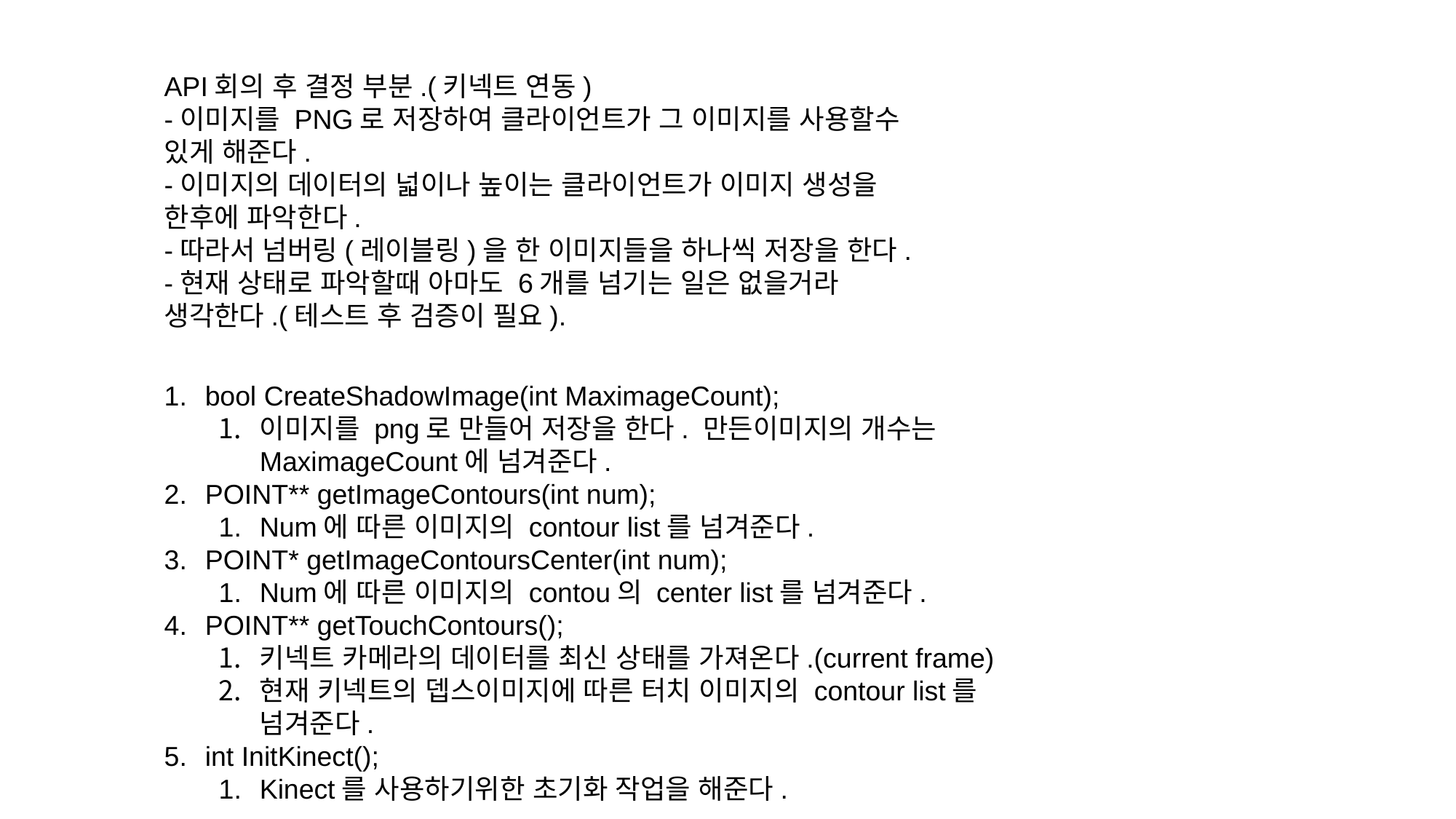

API회의 후 결정 부분.(키넥트 연동)
-이미지를 PNG로 저장하여 클라이언트가 그 이미지를 사용할수 있게 해준다.
-이미지의 데이터의 넓이나 높이는 클라이언트가 이미지 생성을 한후에 파악한다.
-따라서 넘버링(레이블링)을 한 이미지들을 하나씩 저장을 한다.
-현재 상태로 파악할때 아마도 6개를 넘기는 일은 없을거라 생각한다.(테스트 후 검증이 필요).

bool CreateShadowImage(int MaximageCount);
이미지를 png로 만들어 저장을 한다. 만든이미지의 개수는 MaximageCount에 넘겨준다.
POINT** getImageContours(int num);
Num에 따른 이미지의 contour list를 넘겨준다.
POINT* getImageContoursCenter(int num);
Num에 따른 이미지의 contou의 center list를 넘겨준다.
POINT** getTouchContours();
키넥트 카메라의 데이터를 최신 상태를 가져온다.(current frame)
현재 키넥트의 뎁스이미지에 따른 터치 이미지의 contour list를 넘겨준다.
int InitKinect();
Kinect를 사용하기위한 초기화 작업을 해준다.